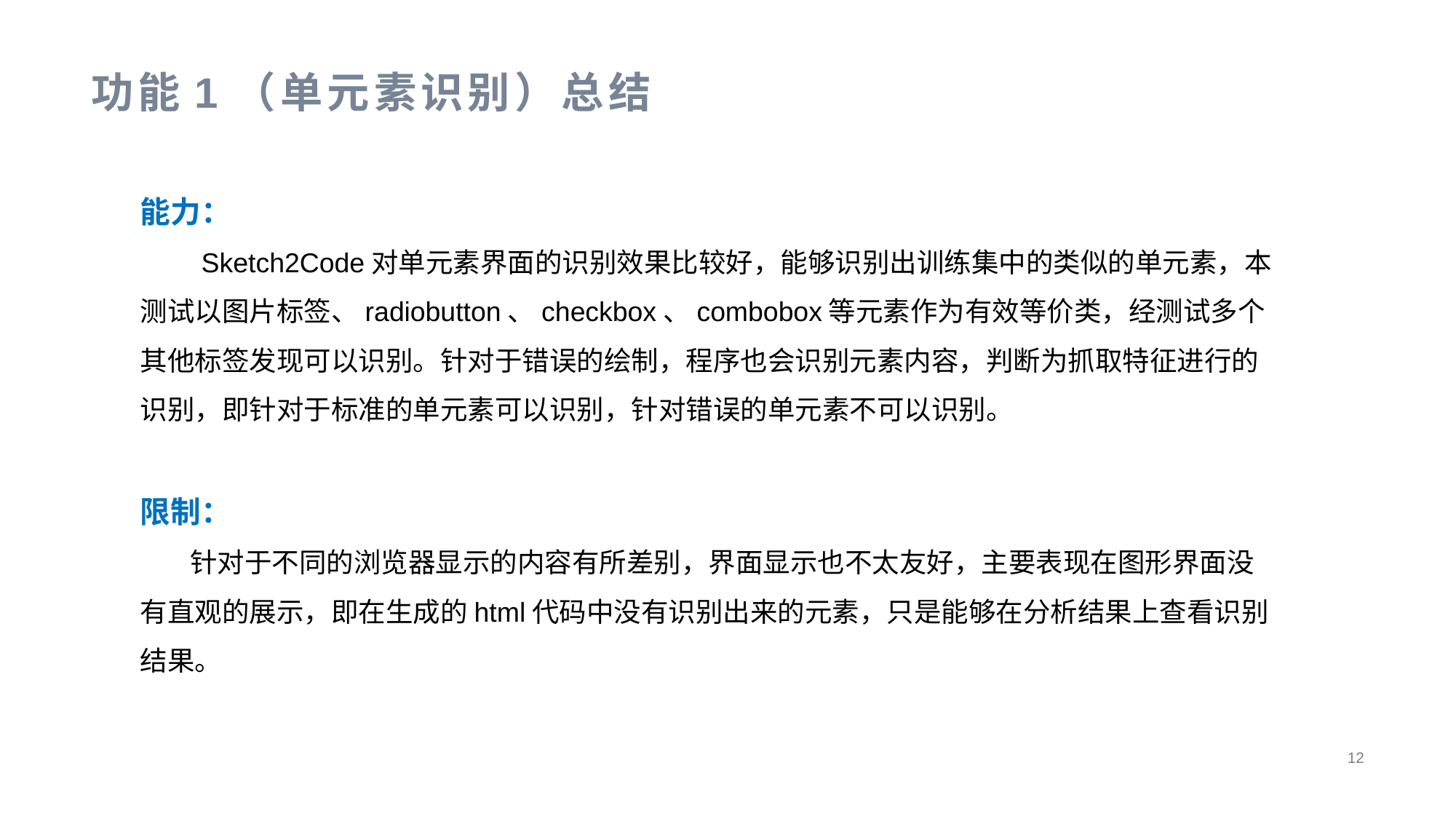

# 功能1（单元素识别）总结
能力：
        Sketch2Code对单元素界面的识别效果比较好，能够识别出训练集中的类似的单元素，本测试以图片标签、radiobutton、checkbox、combobox等元素作为有效等价类，经测试多个其他标签发现可以识别。针对于错误的绘制，程序也会识别元素内容，判断为抓取特征进行的识别，即针对于标准的单元素可以识别，针对错误的单元素不可以识别。

限制：
       针对于不同的浏览器显示的内容有所差别，界面显示也不太友好，主要表现在图形界面没有直观的展示，即在生成的html代码中没有识别出来的元素，只是能够在分析结果上查看识别结果。
12